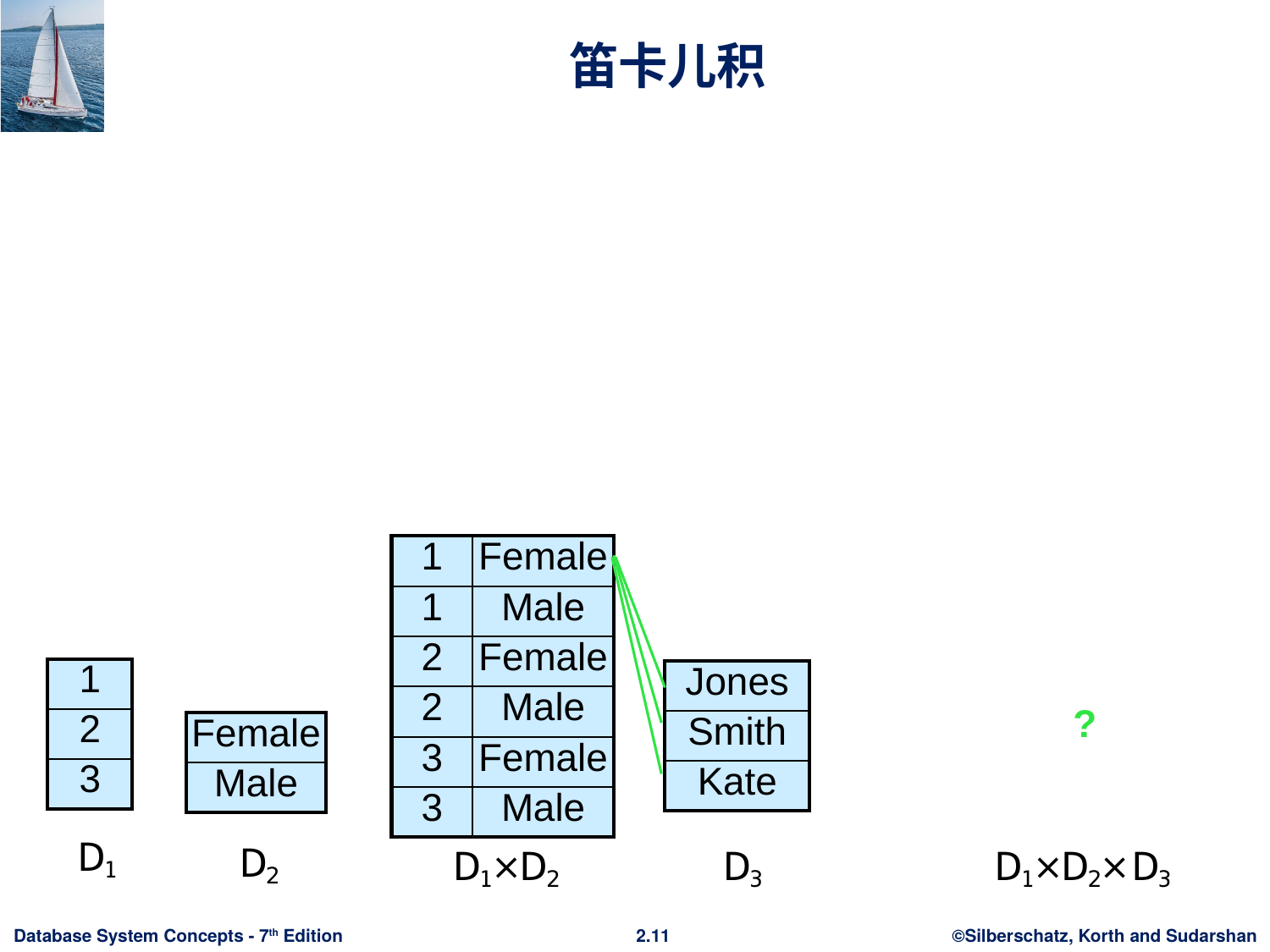

# 笛卡儿积
| 1 | Female |
| --- | --- |
| 1 | Male |
| 2 | Female |
| 2 | Male |
| 3 | Female |
| 3 | Male |

| 1 |
| --- |
| 2 |
| 3 |
| Jones |
| --- |
| Smith |
| Kate |
?
| Female |
| --- |
| Male |
D1
D2
D1×D2
D3
D1×D2×D3